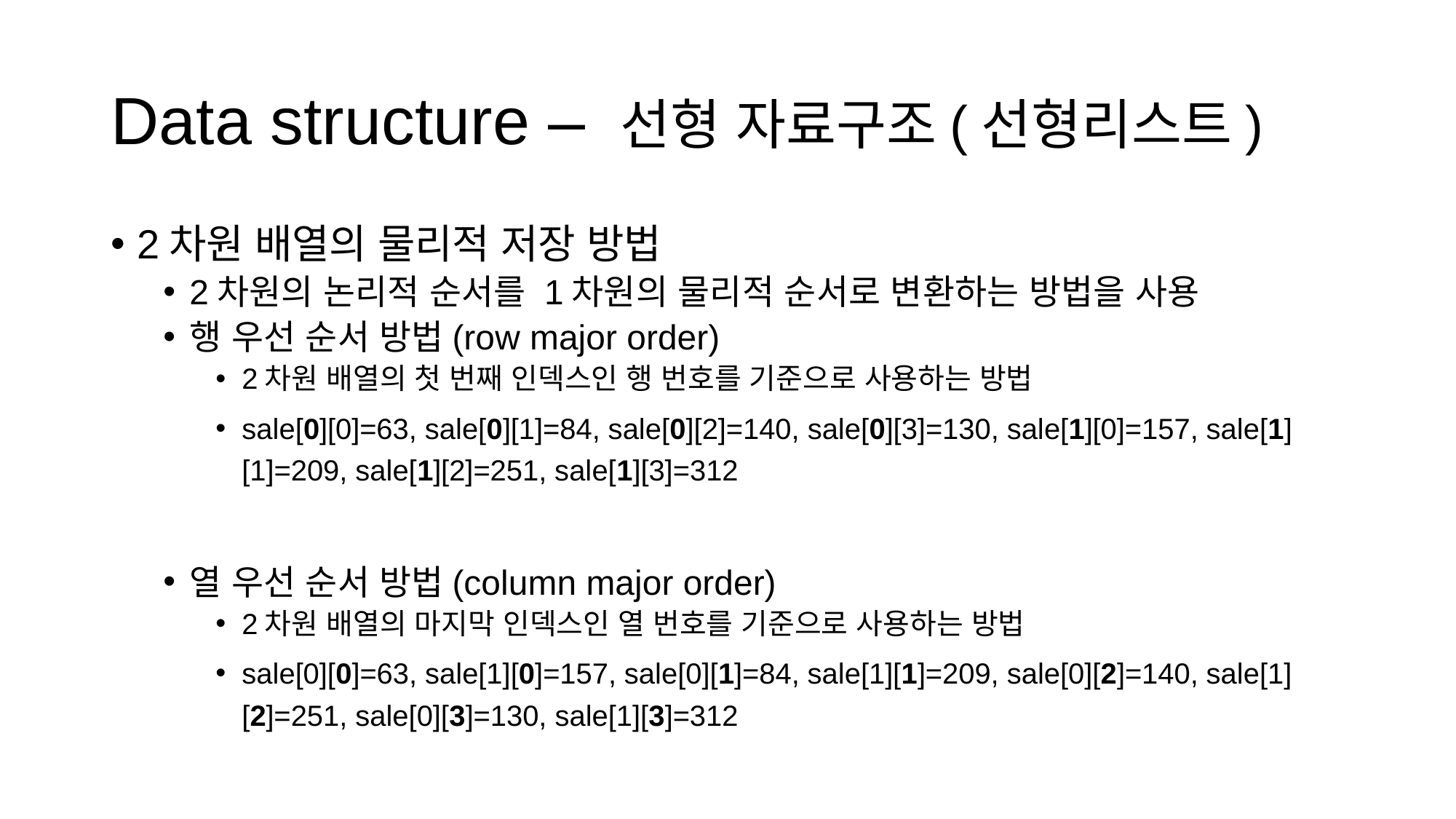

# Data structure – 선형 자료구조(선형리스트)
2차원 배열의 물리적 저장 방법
2차원의 논리적 순서를 1차원의 물리적 순서로 변환하는 방법을 사용
행 우선 순서 방법(row major order)
2차원 배열의 첫 번째 인덱스인 행 번호를 기준으로 사용하는 방법
sale[0][0]=63, sale[0][1]=84, sale[0][2]=140, sale[0][3]=130, sale[1][0]=157, sale[1][1]=209, sale[1][2]=251, sale[1][3]=312

열 우선 순서 방법(column major order)
2차원 배열의 마지막 인덱스인 열 번호를 기준으로 사용하는 방법
sale[0][0]=63, sale[1][0]=157, sale[0][1]=84, sale[1][1]=209, sale[0][2]=140, sale[1][2]=251, sale[0][3]=130, sale[1][3]=312